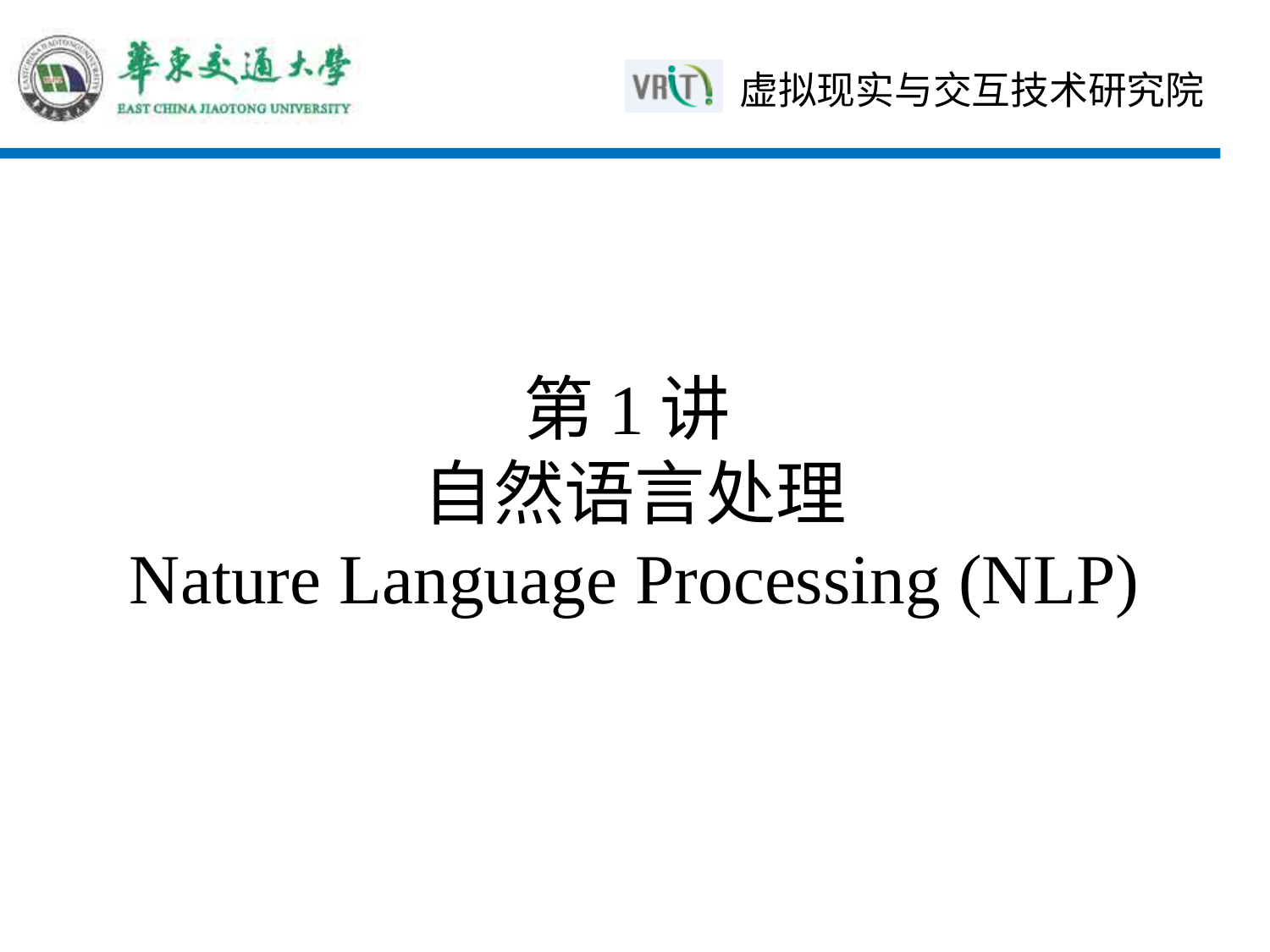

# 第1讲 自然语言处理 Nature Language Processing (NLP)